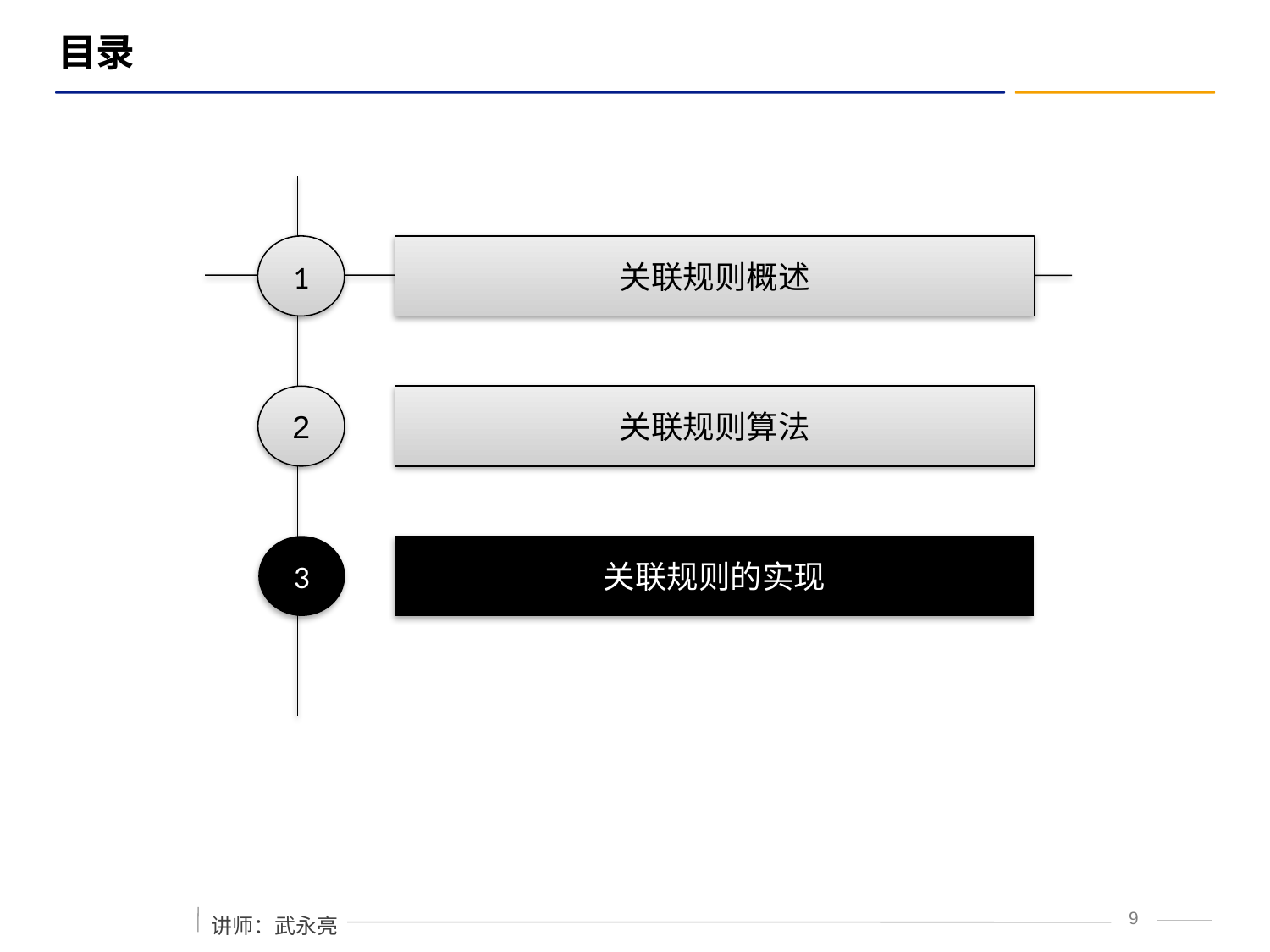

# 目录
1
关联规则概述

2
关联规则算法
3
关联规则的实现